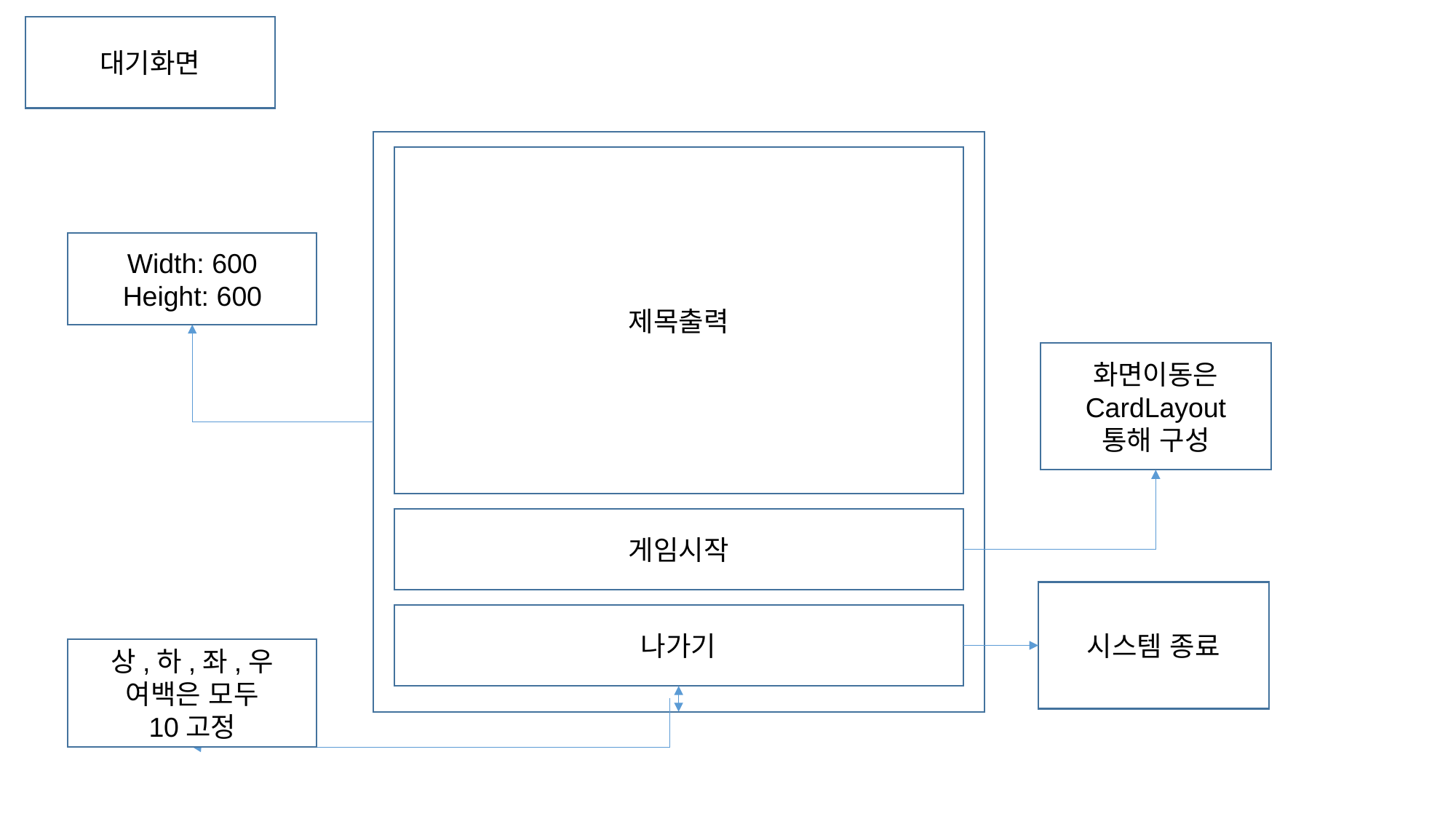

대기화면

제목출력
Width: 600
Height: 600
화면이동은
CardLayout
통해 구성
게임시작
시스템 종료
나가기
상,하,좌,우
여백은 모두
10고정